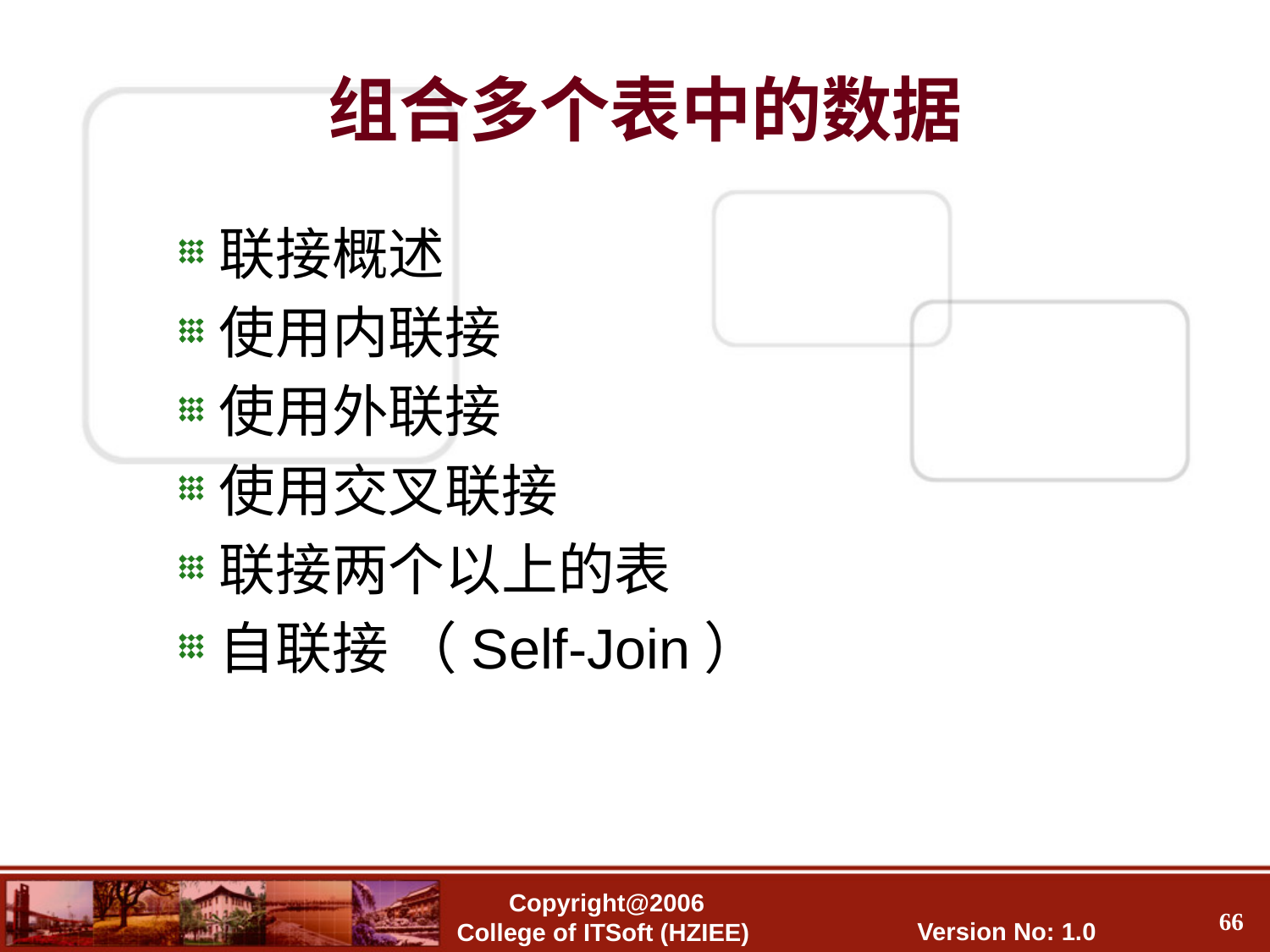

组合多个表中的数据
联接概述
使用内联接
使用外联接
使用交叉联接
联接两个以上的表
自联接 （Self-Join）